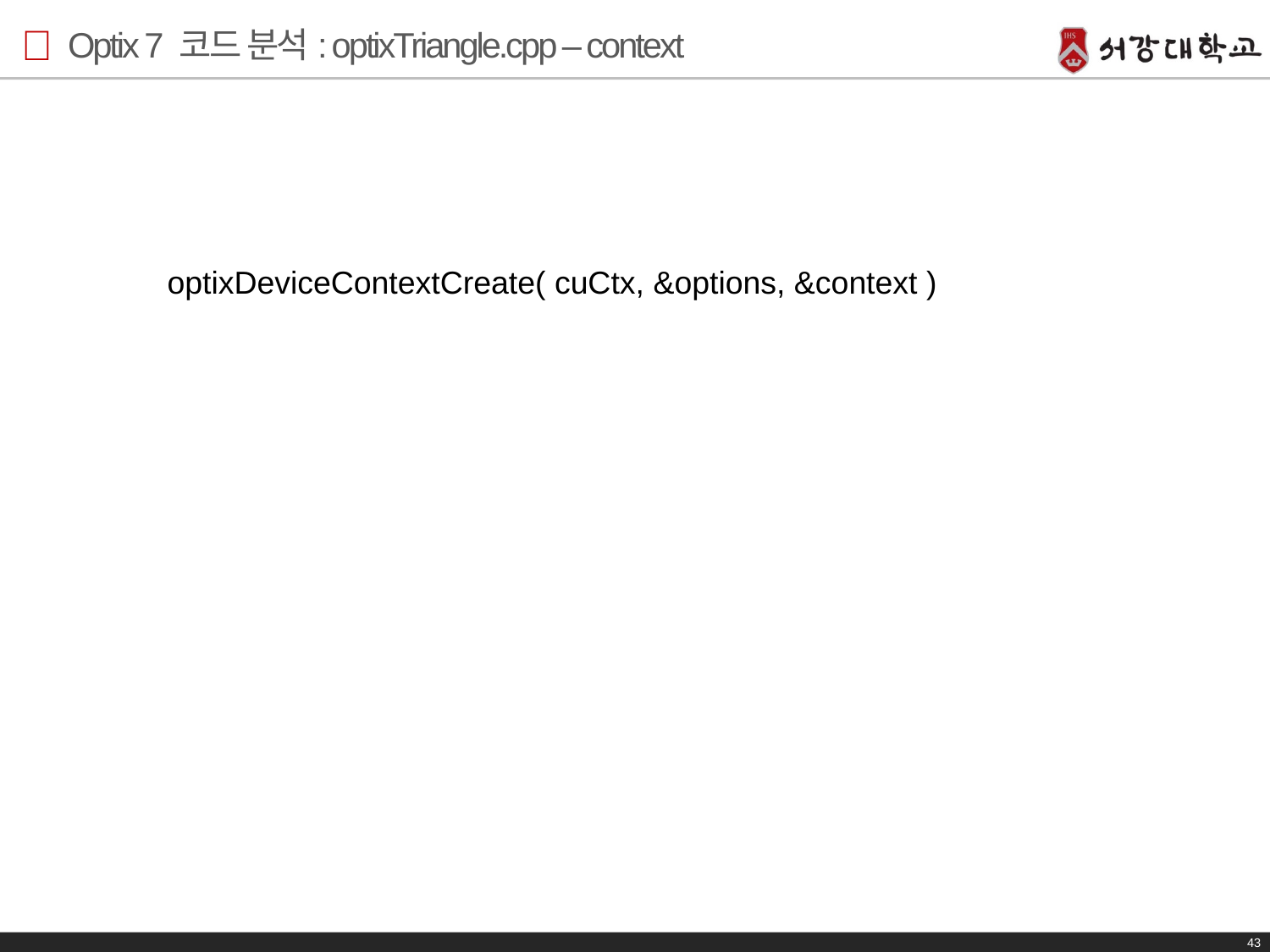

# Optix 7 코드 분석: optixTriangle.cpp – context
optixDeviceContextCreate( cuCtx, &options, &context )
43